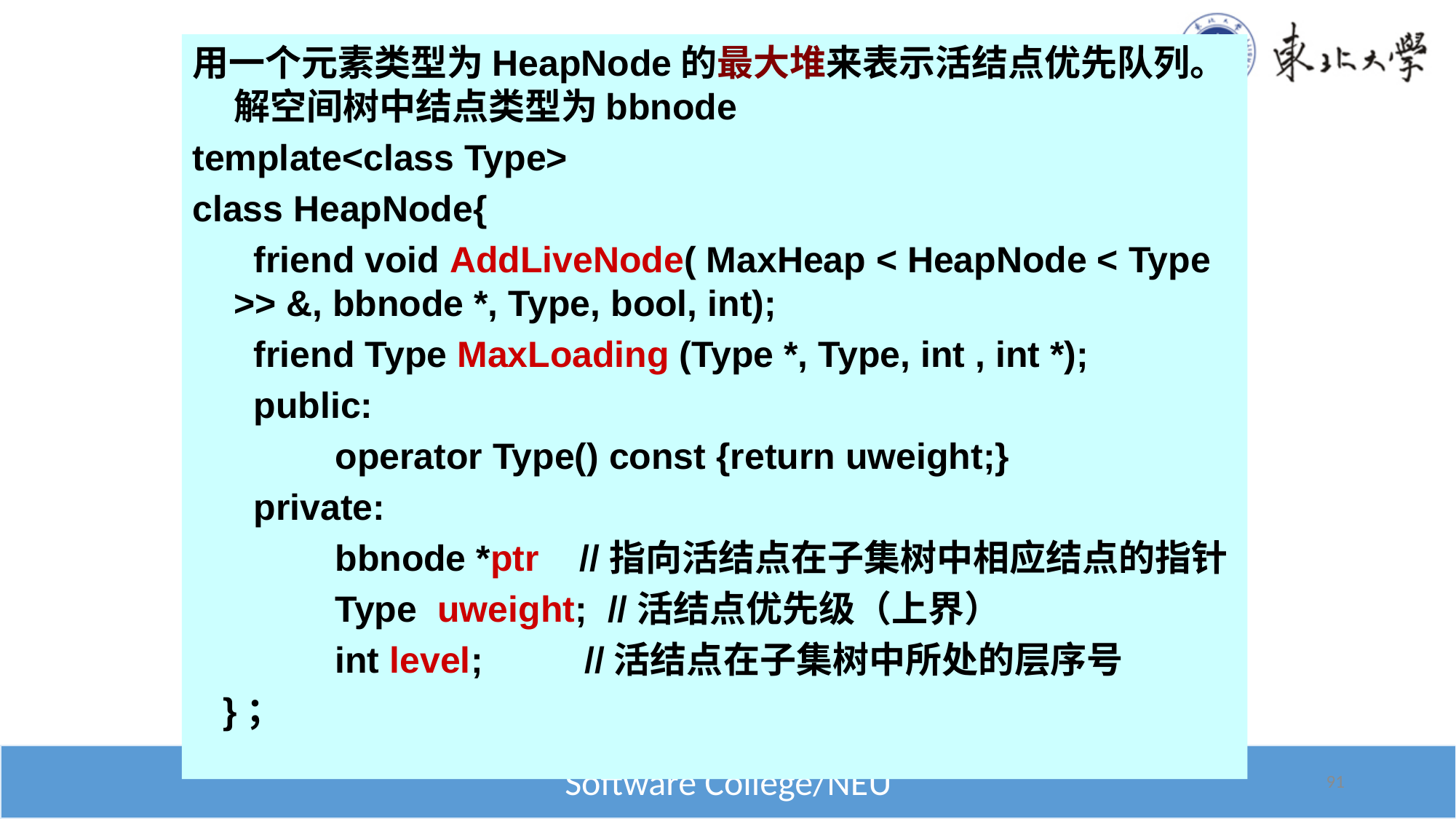

用一个元素类型为HeapNode的最大堆来表示活结点优先队列。解空间树中结点类型为bbnode
template<class Type>
class HeapNode{
      friend void AddLiveNode( MaxHeap < HeapNode < Type >> &, bbnode *, Type, bool, int);
      friend Type MaxLoading (Type *, Type, int , int *);
      public:
              operator Type() const {return uweight;}
      private:
              bbnode *ptr    //指向活结点在子集树中相应结点的指针
              Type  uweight;  //活结点优先级（上界）
              int level;          //活结点在子集树中所处的层序号
   }；
91